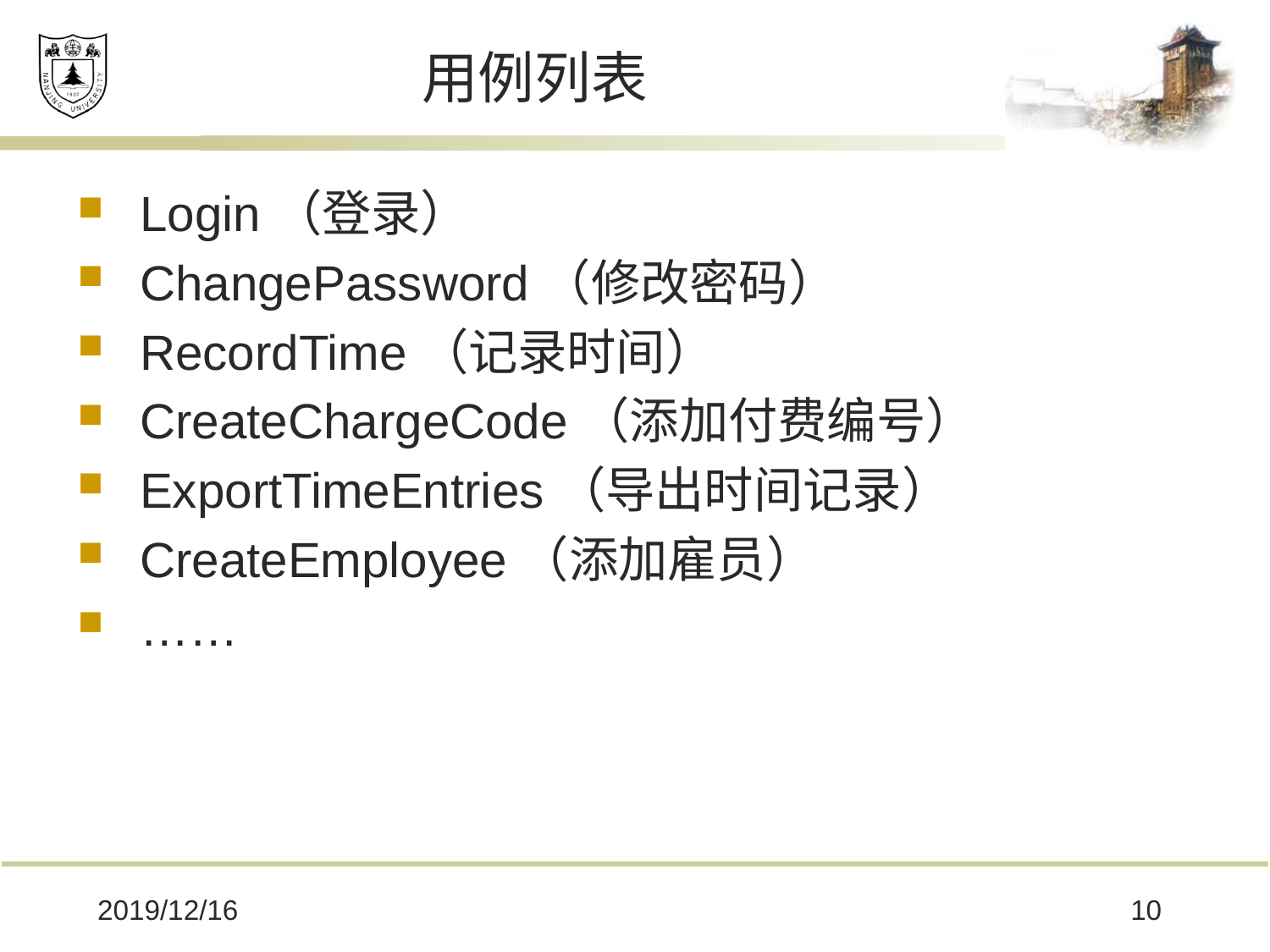

# 用例列表
Login（登录）
ChangePassword（修改密码）
RecordTime（记录时间）
CreateChargeCode（添加付费编号）
ExportTimeEntries（导出时间记录）
CreateEmployee（添加雇员）
……

2019/12/16
10